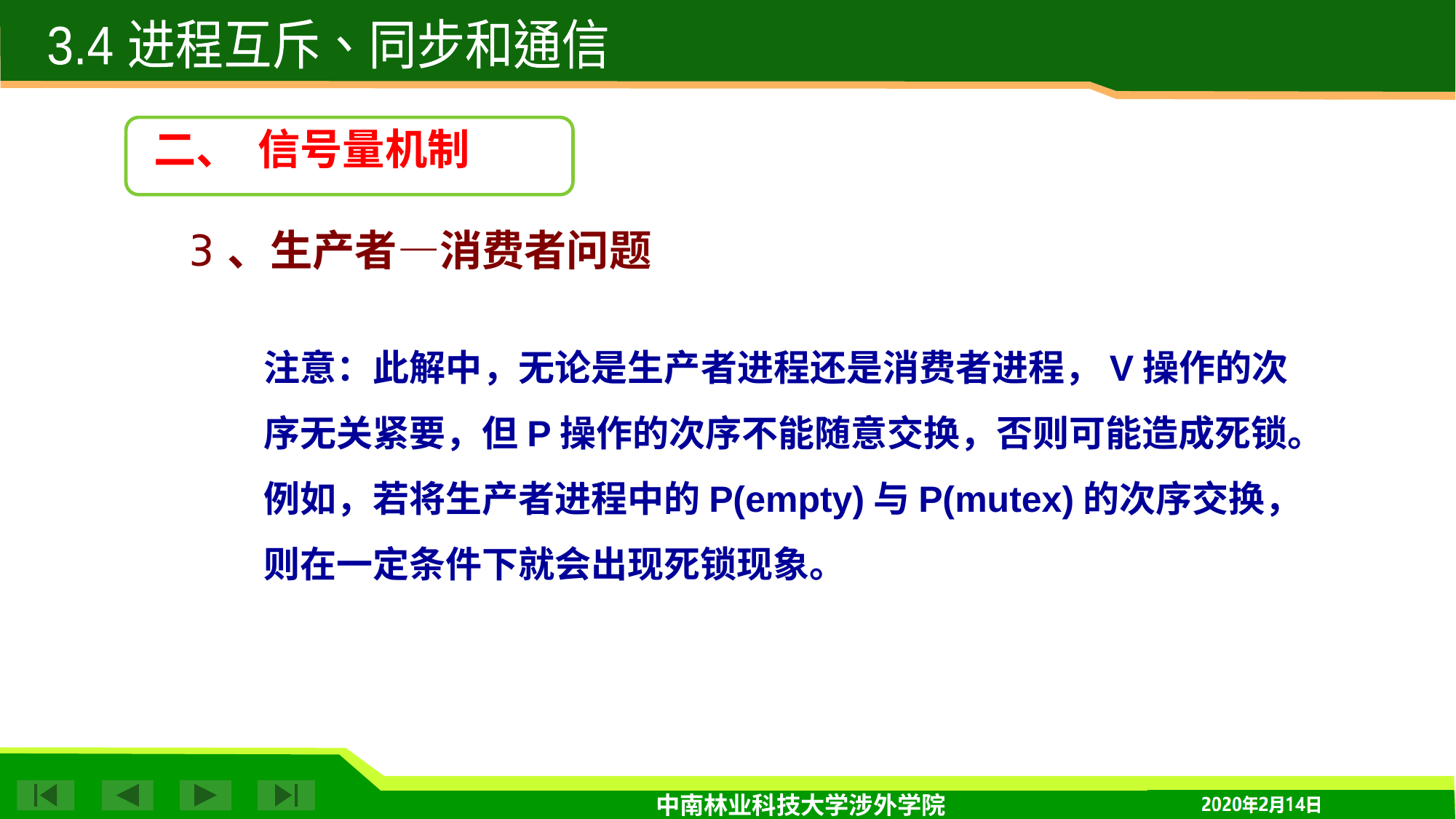

3.4 进程互斥、同步和通信
二、  信号量机制

3、生产者—消费者问题
    注意：此解中，无论是生产者进程还是消费者进程，V操作的次序无关紧要，但P操作的次序不能随意交换，否则可能造成死锁。例如，若将生产者进程中的P(empty)与P(mutex)的次序交换，则在一定条件下就会出现死锁现象。